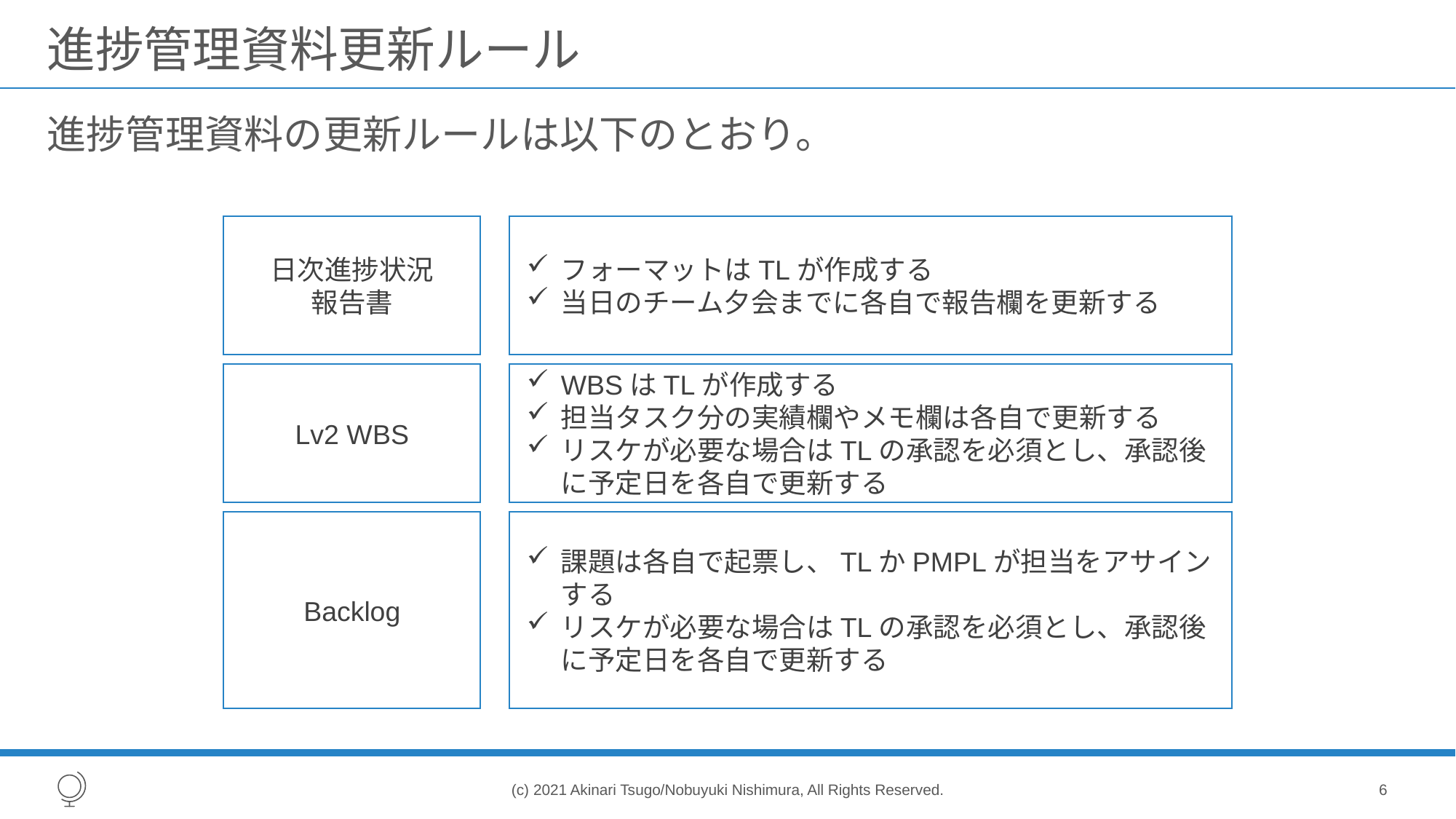

# 進捗管理資料更新ルール
進捗管理資料の更新ルールは以下のとおり。
日次進捗状況
報告書
フォーマットはTLが作成する
当日のチーム夕会までに各自で報告欄を更新する
Lv2 WBS
WBSはTLが作成する
担当タスク分の実績欄やメモ欄は各自で更新する
リスケが必要な場合はTLの承認を必須とし、承認後に予定日を各自で更新する
Backlog
課題は各自で起票し、TLかPMPLが担当をアサインする
リスケが必要な場合はTLの承認を必須とし、承認後に予定日を各自で更新する